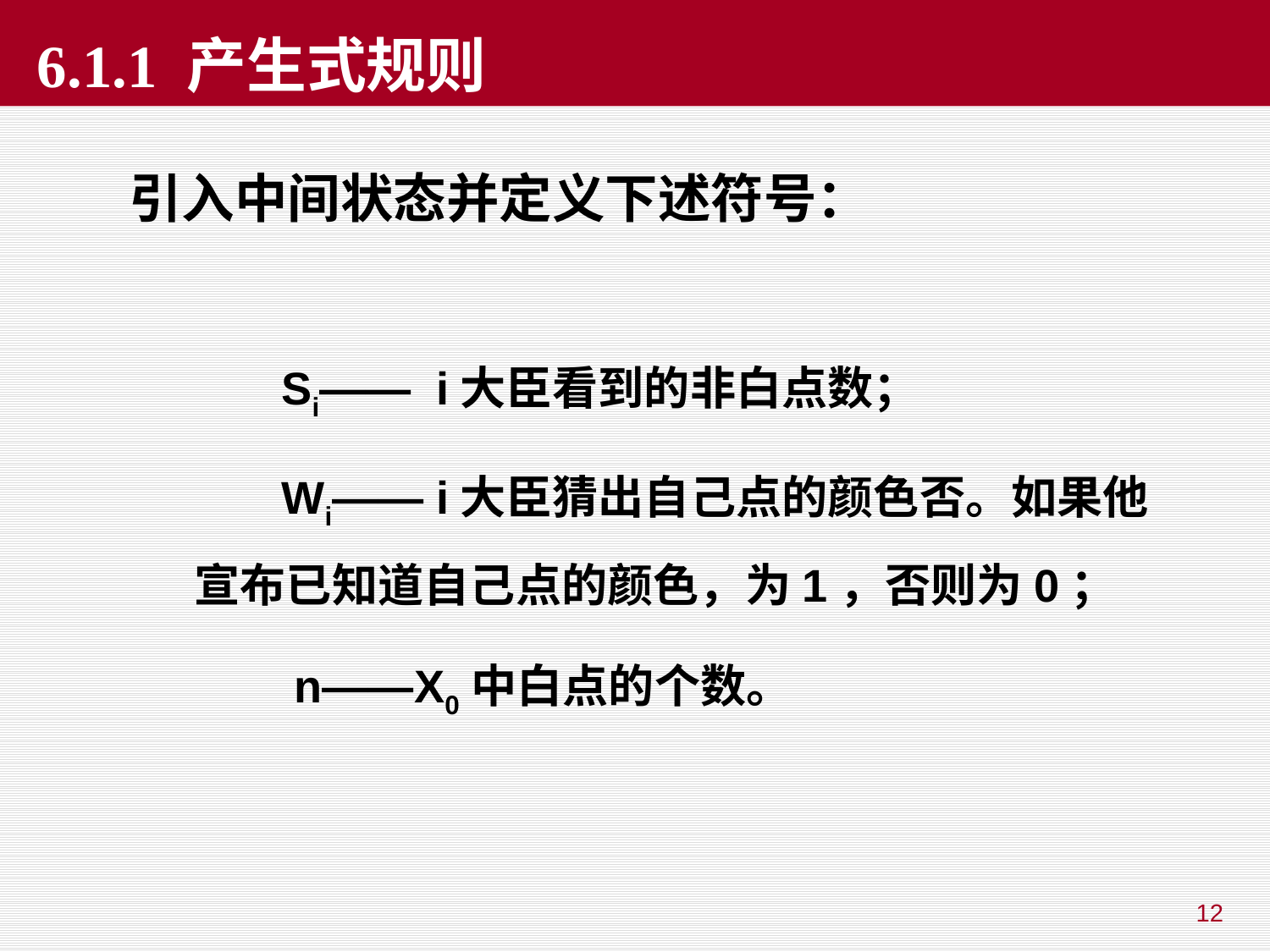

# 6.1.1 产生式规则
引入中间状态并定义下述符号：

            Si——  i大臣看到的非白点数；
            Wi—— i大臣猜出自己点的颜色否。如果他宣布已知道自己点的颜色，为1，否则为0；
             n——X0中白点的个数。

12